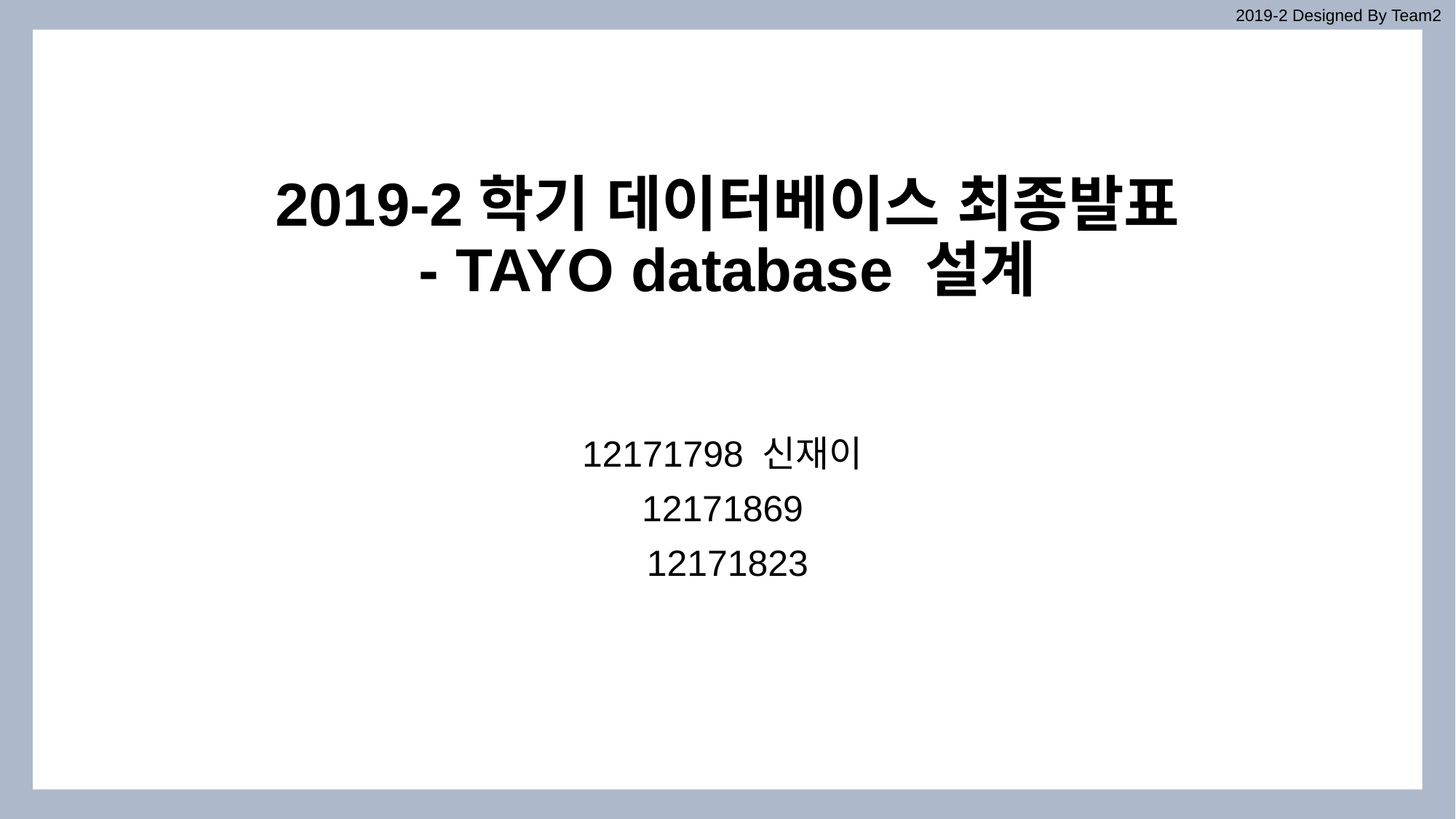

2019-2 Designed By Team2
# 2019-2학기 데이터베이스 최종발표 - TAYO database 설계
12171798 신재이
12171869
12171823